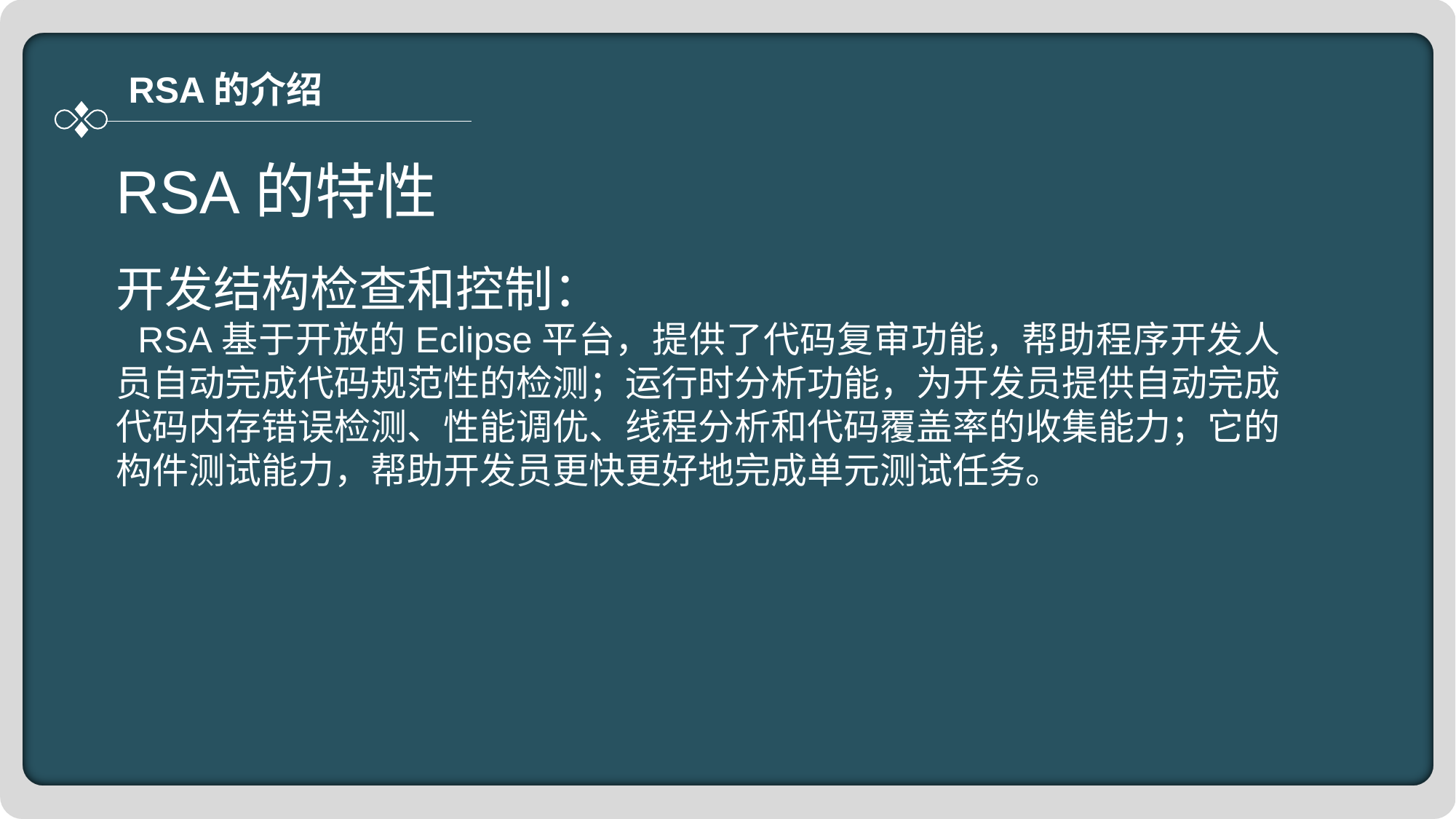

RSA的介绍

RSA的特性
开发结构检查和控制：
  RSA基于开放的Eclipse平台，提供了代码复审功能，帮助程序开发人员自动完成代码规范性的检测；运行时分析功能，为开发员提供自动完成代码内存错误检测、性能调优、线程分析和代码覆盖率的收集能力；它的构件测试能力，帮助开发员更快更好地完成单元测试任务。